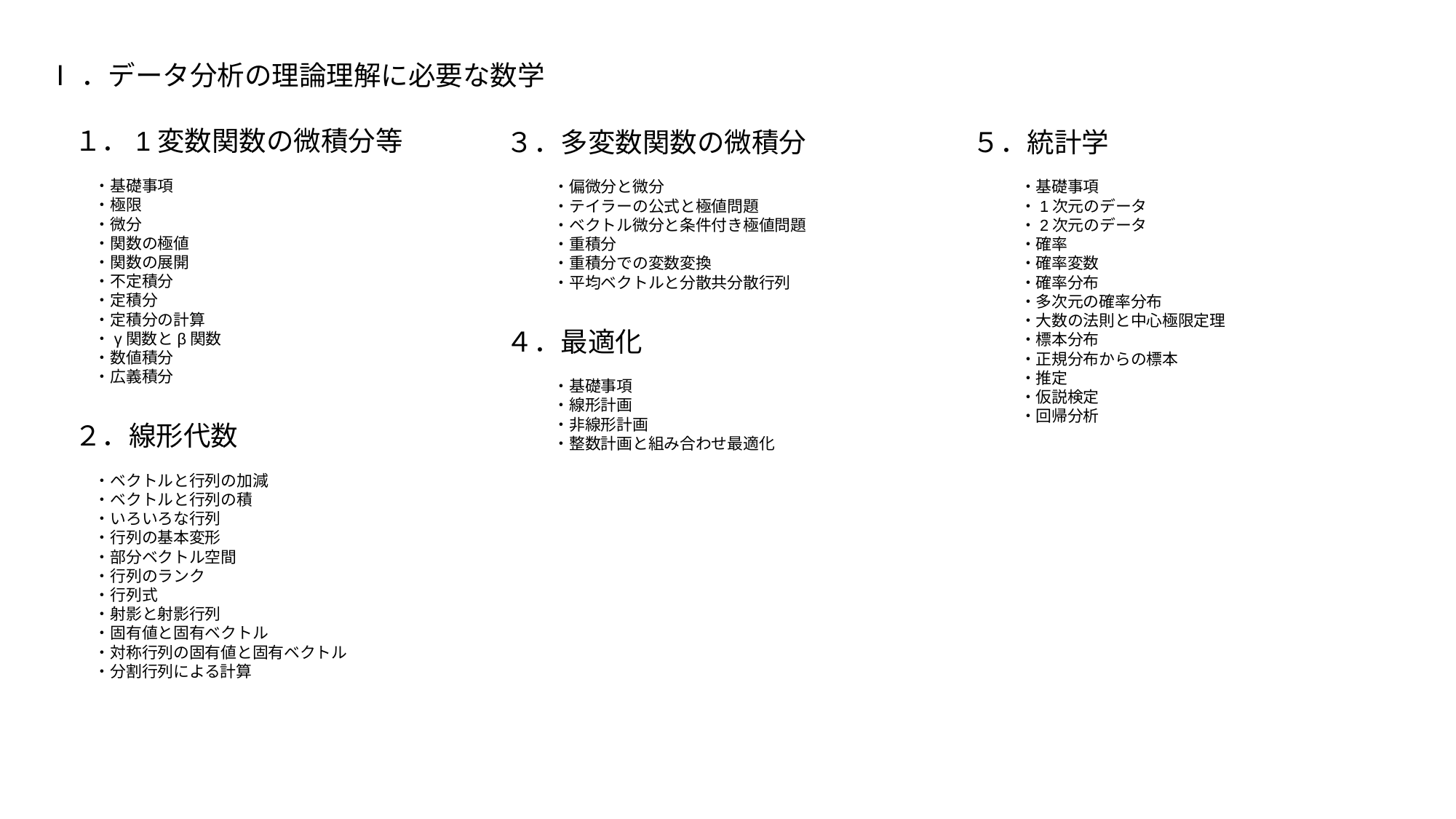

Ⅰ．データ分析の理論理解に必要な数学

　１．1変数関数の微積分等

　　　・基礎事項
　　　・極限
　　　・微分
　　　・関数の極値
　　　・関数の展開
　　　・不定積分
　　　・定積分
　　　・定積分の計算
　　　・γ関数とβ関数
　　　・数値積分
　　　・広義積分

　２．線形代数

　　　・ベクトルと行列の加減
　　　・ベクトルと行列の積
　　　・いろいろな行列
　　　・行列の基本変形
　　　・部分ベクトル空間
　　　・行列のランク
　　　・行列式
　　　・射影と射影行列
　　　・固有値と固有ベクトル
　　　・対称行列の固有値と固有ベクトル
　　　・分割行列による計算
３．多変数関数の微積分

　　　・偏微分と微分
　　　・テイラーの公式と極値問題
　　　・ベクトル微分と条件付き極値問題
　　　・重積分
　　　・重積分での変数変換
　　　・平均ベクトルと分散共分散行列

４．最適化

　　　・基礎事項
　　　・線形計画
　　　・非線形計画
　　　・整数計画と組み合わせ最適化
５．統計学

　　　・基礎事項
　　　・1次元のデータ
　　　・2次元のデータ
　　　・確率
　　　・確率変数
　　　・確率分布
　　　・多次元の確率分布
　　　・大数の法則と中心極限定理
　　　・標本分布
　　　・正規分布からの標本
　　　・推定
　　　・仮説検定
　　　・回帰分析